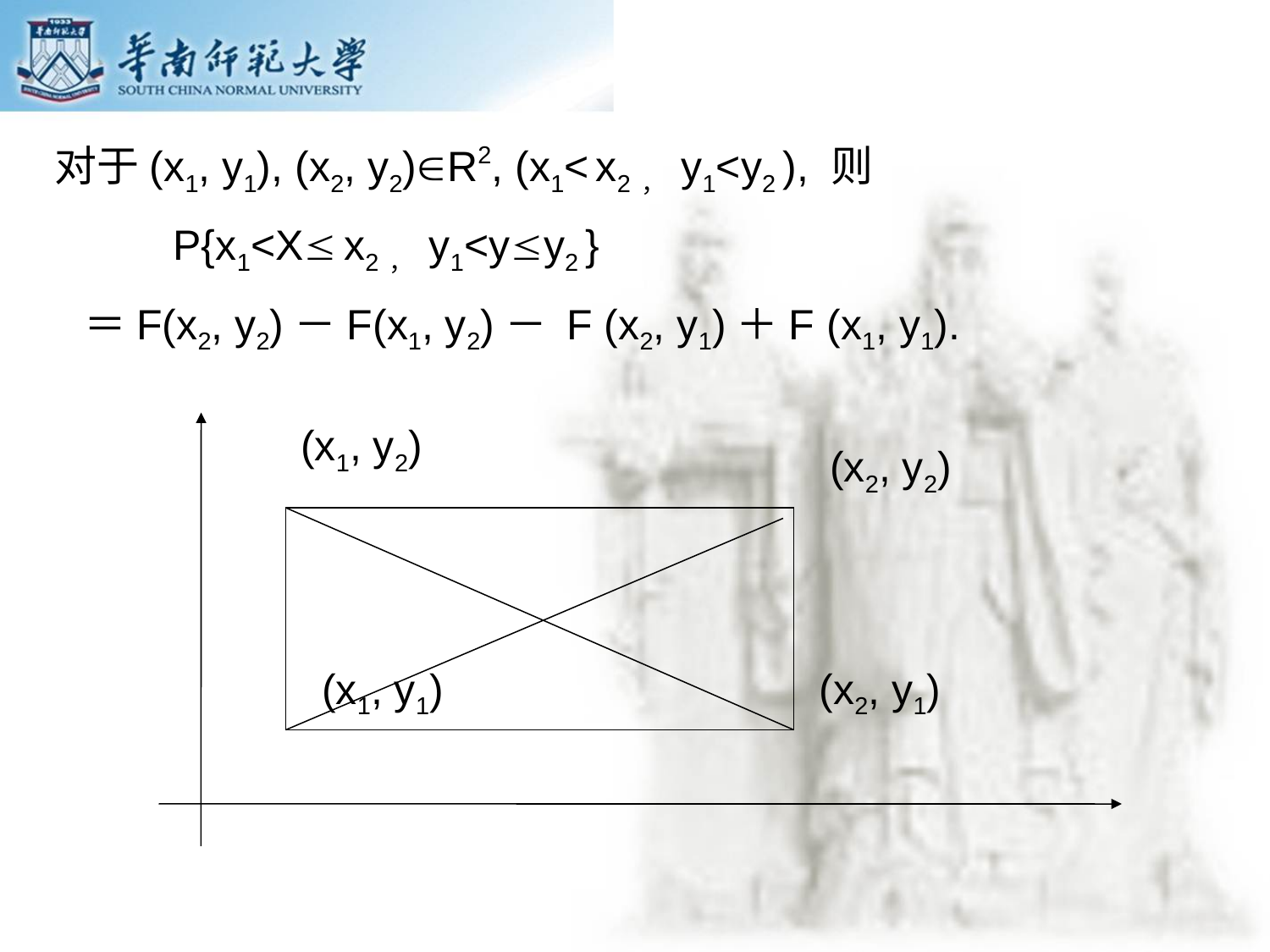

对于(x1, y1), (x2, y2)∈R2, (x1< x2， y1<y2 ), 则
          P{x1<X≤ x2， y1<y≤y2 }
  ＝F(x2, y2)－F(x1, y2)－ F (x2, y1)＋F (x1, y1).

(x1, y2)
(x2, y2)

(x1, y1)
(x2, y1)